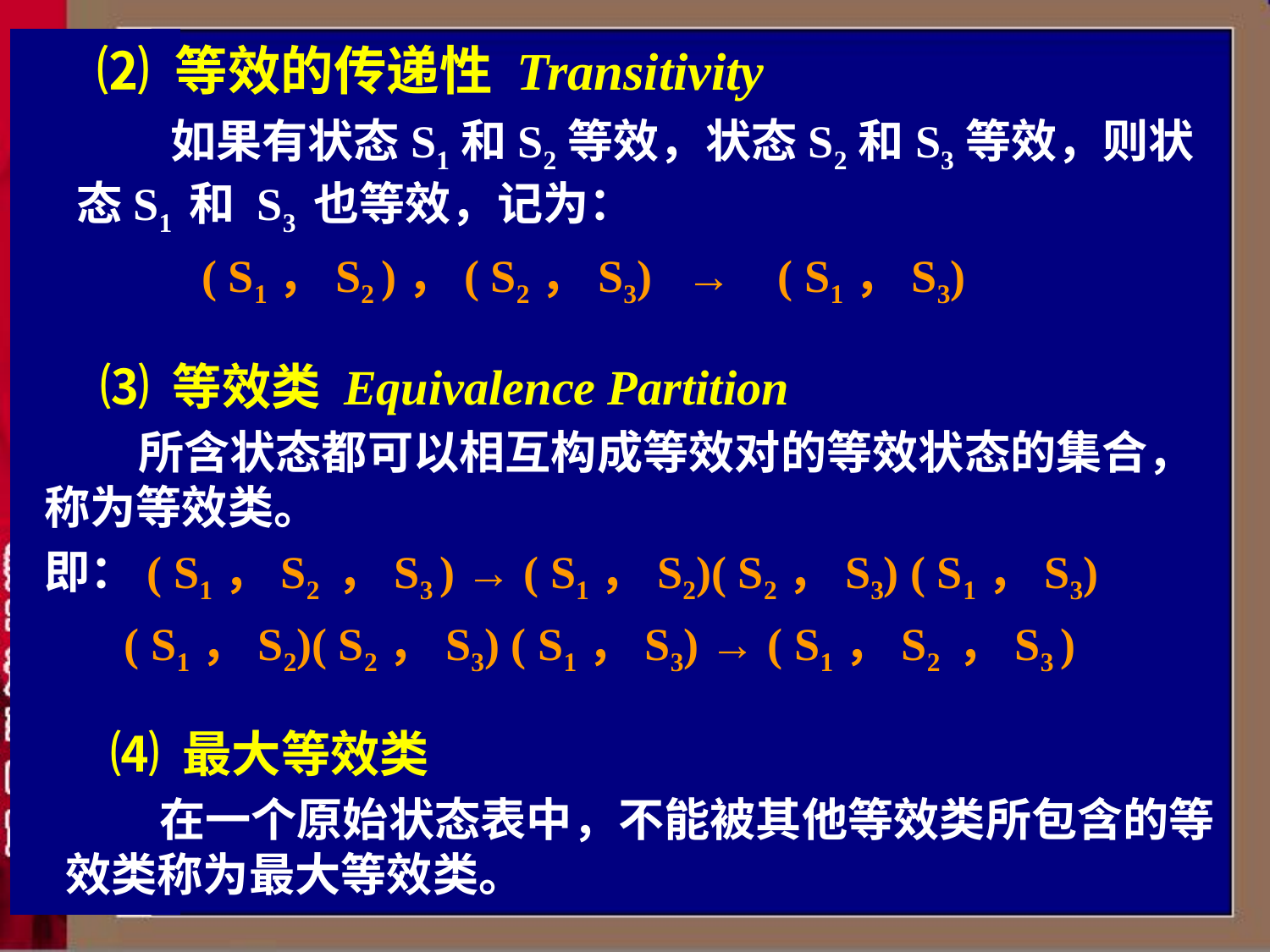

# ⑵ 等效的传递性 Transitivity

        如果有状态S1和S2等效，状态S2和S3等效，则状态S1 和 S3 也等效，记为：
           ( S1，S2 )，( S2，S3)   →    ( S1，S3)
     ⑶ 等效类 Equivalence Partition
        所含状态都可以相互构成等效对的等效状态的集合，称为等效类。
即：( S1，S2 ，S3 ) → ( S1，S2)( S2，S3) ( S1，S3)
       ( S1，S2)( S2，S3) ( S1，S3) → ( S1，S2 ，S3 )
    ⑷ 最大等效类
        在一个原始状态表中，不能被其他等效类所包含的等效类称为最大等效类。